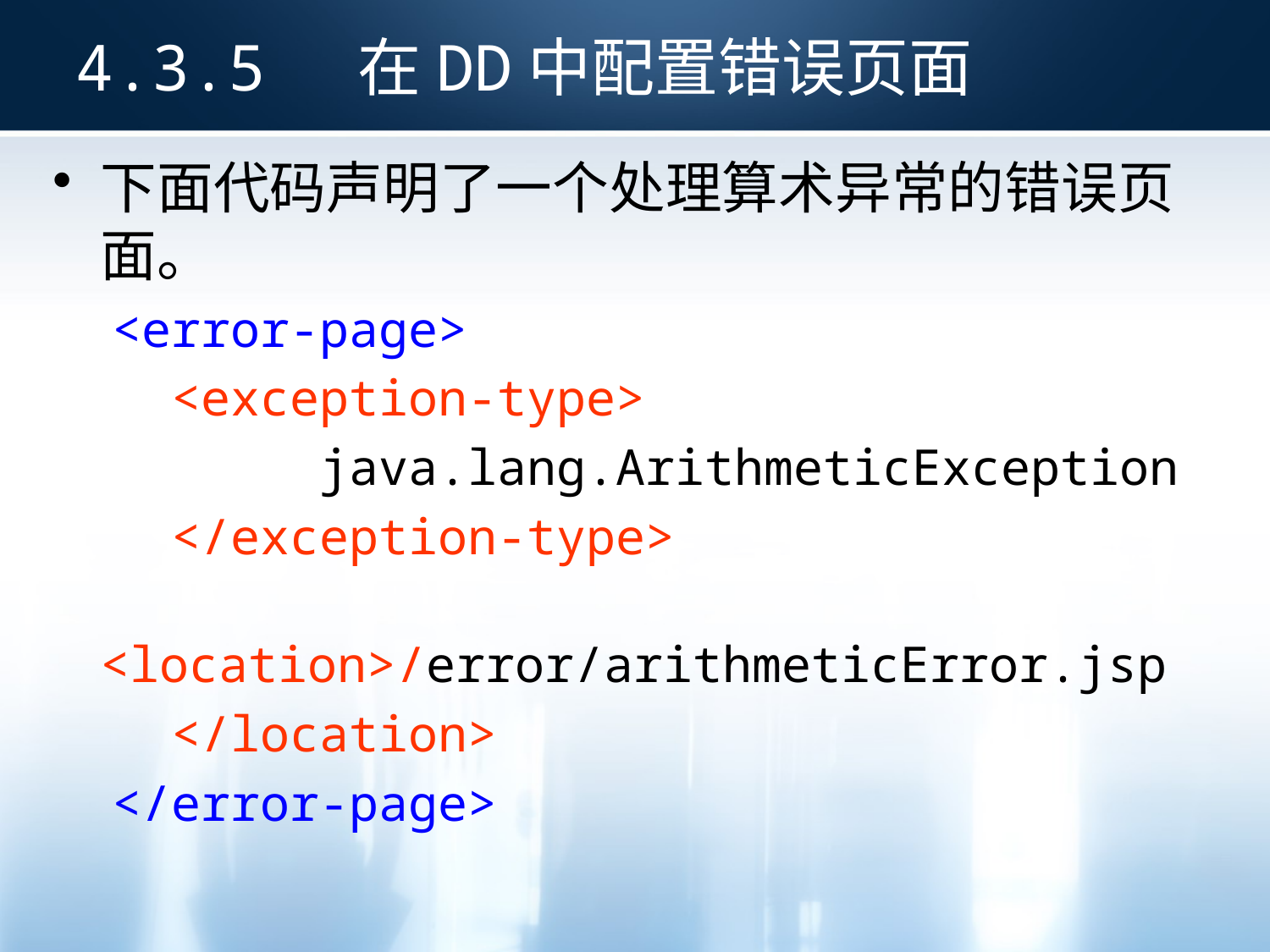

4.3.5  在DD中配置错误页面
下面代码声明了一个处理算术异常的错误页面。
  <error-page>
    <exception-type>
         java.lang.ArithmeticException
    </exception-type>
    <location>/error/arithmeticError.jsp
    </location>
  </error-page>